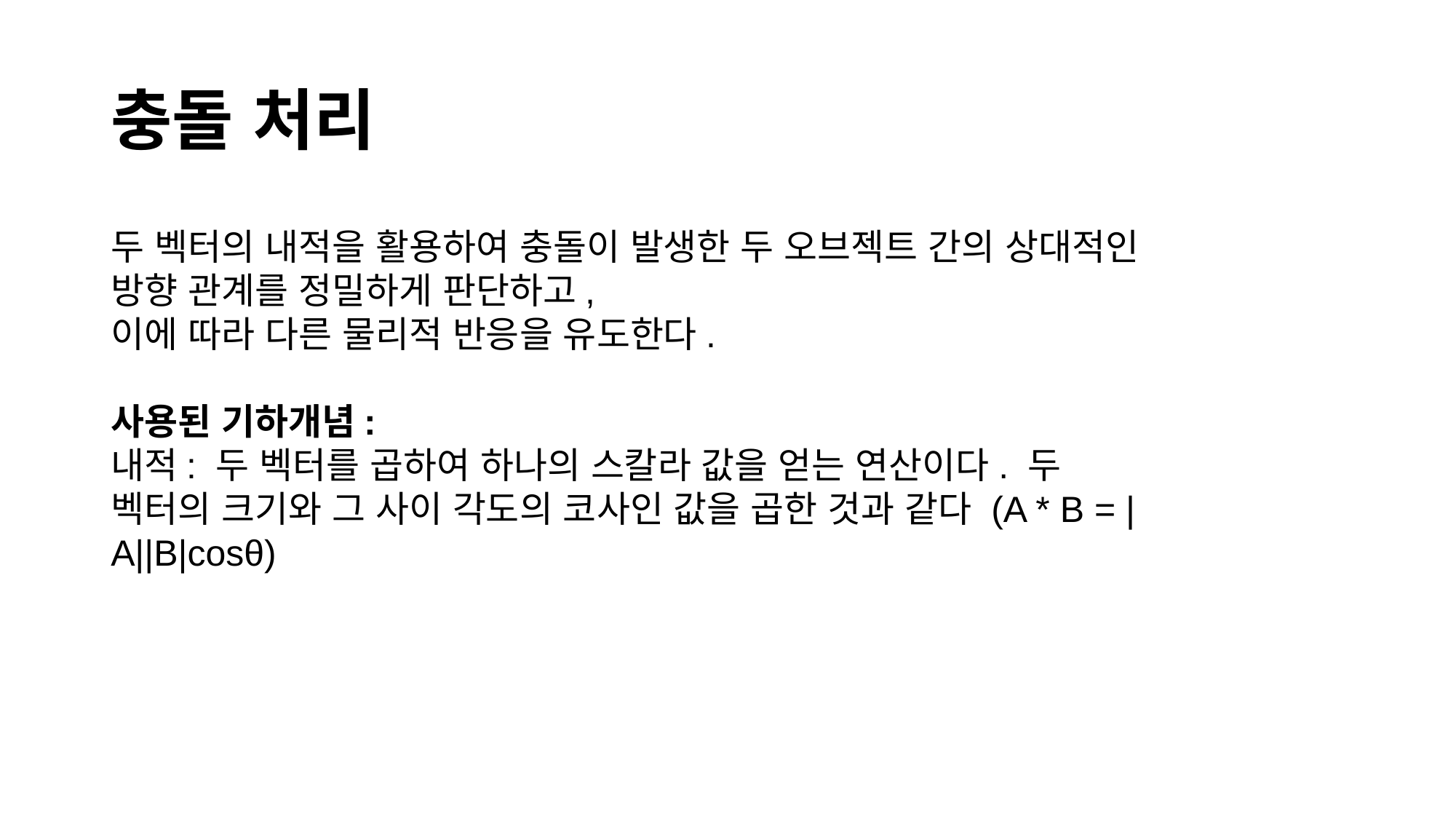

# 충돌 처리
두 벡터의 내적을 활용하여 충돌이 발생한 두 오브젝트 간의 상대적인 방향 관계를 정밀하게 판단하고,
이에 따라 다른 물리적 반응을 유도한다.

사용된 기하개념:
내적: 두 벡터를 곱하여 하나의 스칼라 값을 얻는 연산이다. 두 벡터의 크기와 그 사이 각도의 코사인 값을 곱한 것과 같다 (A * B = |A||B|cosθ)